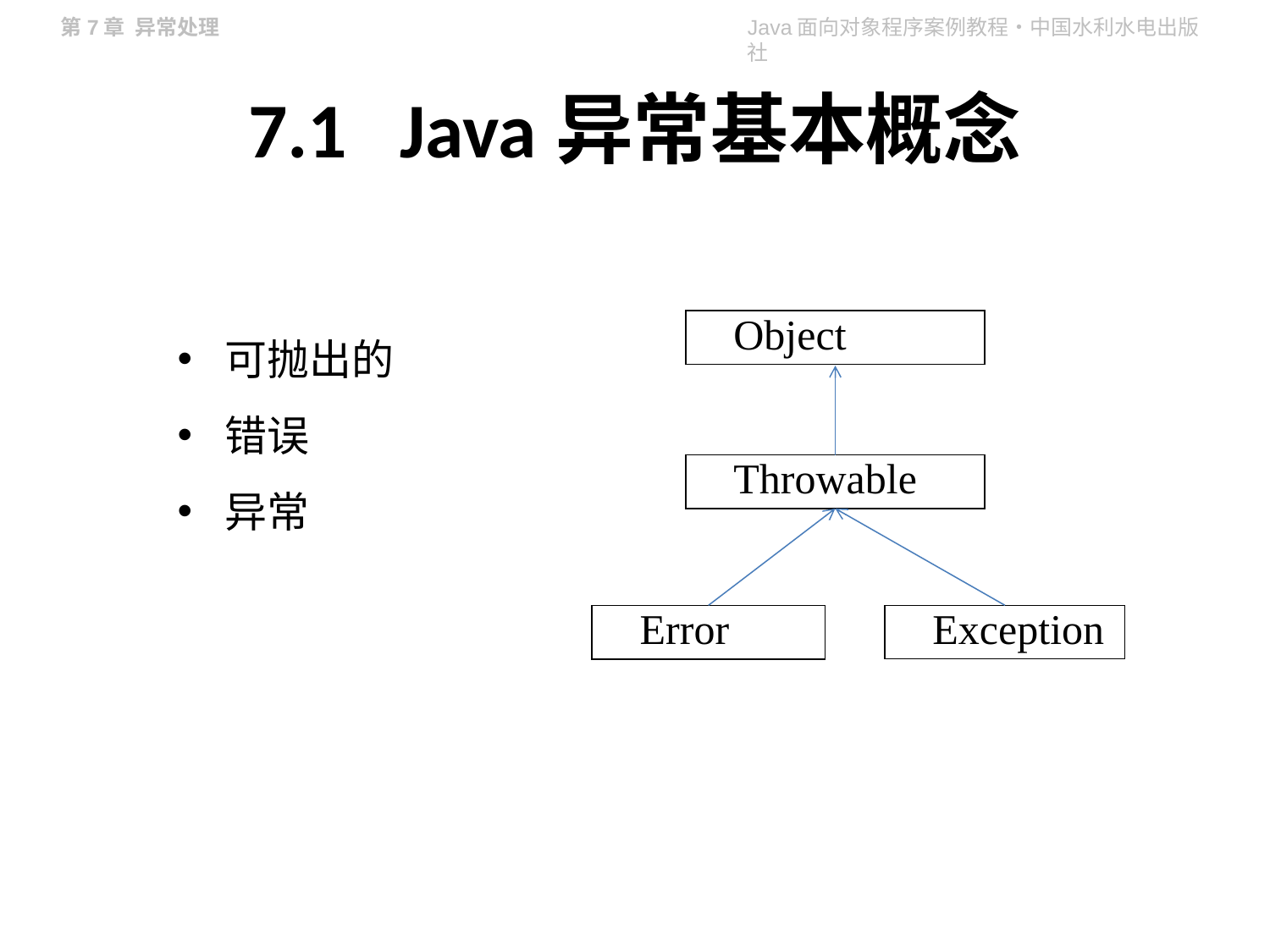

# 7.1   Java异常基本概念
可抛出的
错误
异常
Object
Throwable
Exception
Error